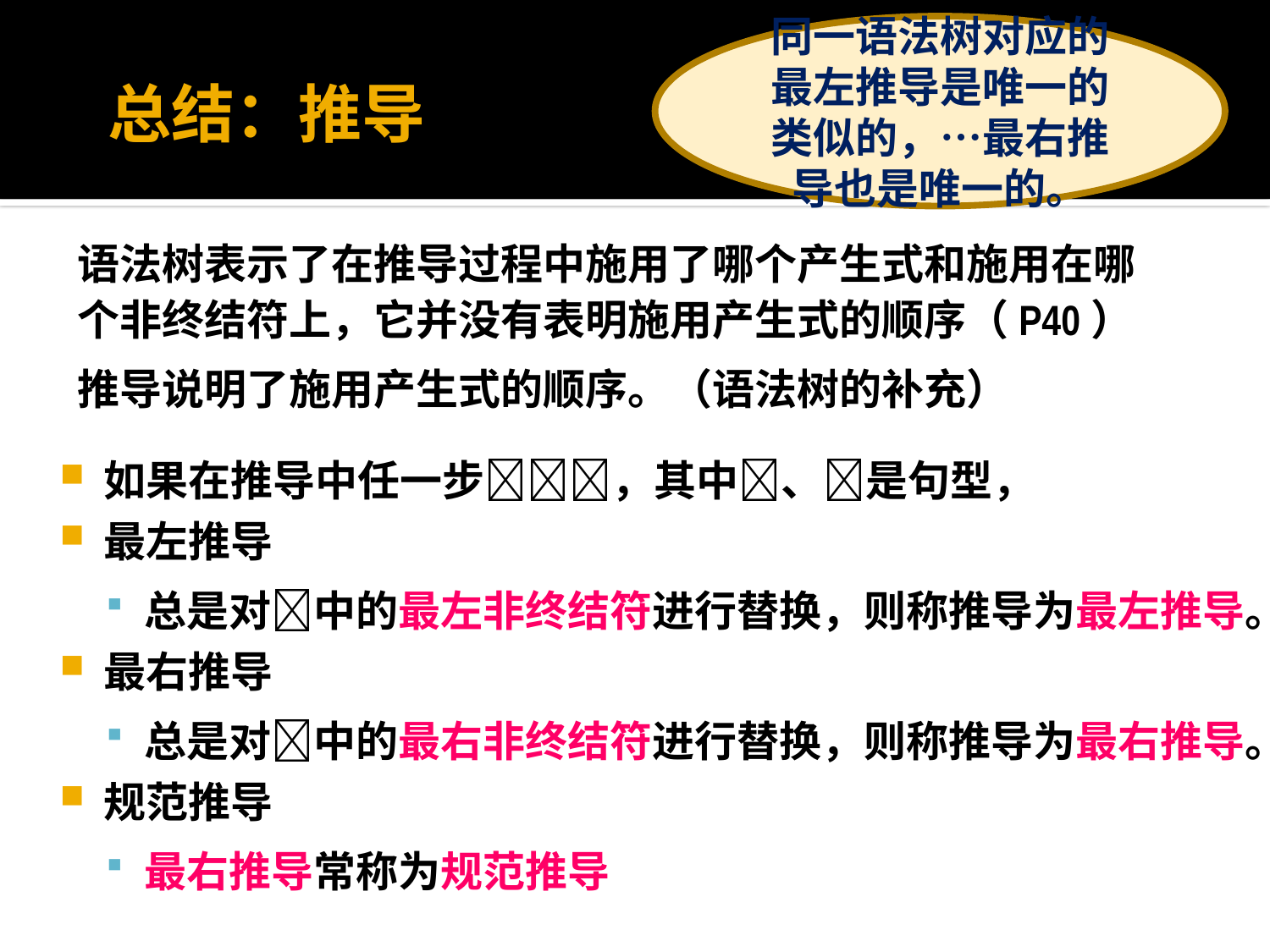

同一语法树对应的最左推导是唯一的
类似的，…最右推导也是唯一的。
# 总结：推导
语法树表示了在推导过程中施用了哪个产生式和施用在哪个非终结符上，它并没有表明施用产生式的顺序（P40）
推导说明了施用产生式的顺序。（语法树的补充）
如果在推导中任一步α⇒β，其中α、β是句型，
最左推导
总是对α中的最左非终结符进行替换，则称推导为最左推导。
最右推导
总是对α中的最右非终结符进行替换，则称推导为最右推导。
规范推导
最右推导常称为规范推导